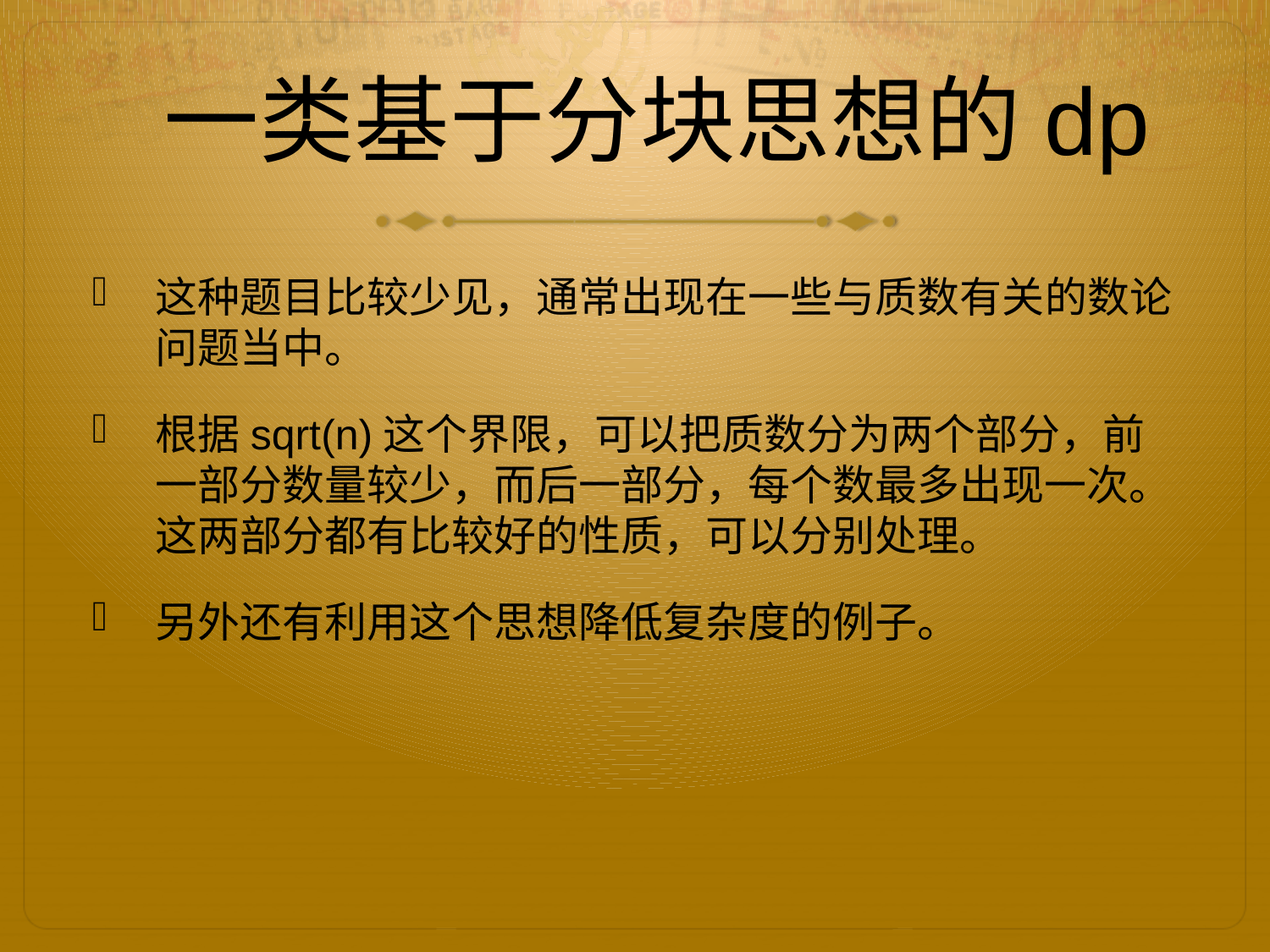

# 一类基于分块思想的dp
这种题目比较少见，通常出现在一些与质数有关的数论问题当中。
根据sqrt(n)这个界限，可以把质数分为两个部分，前一部分数量较少，而后一部分，每个数最多出现一次。这两部分都有比较好的性质，可以分别处理。
另外还有利用这个思想降低复杂度的例子。